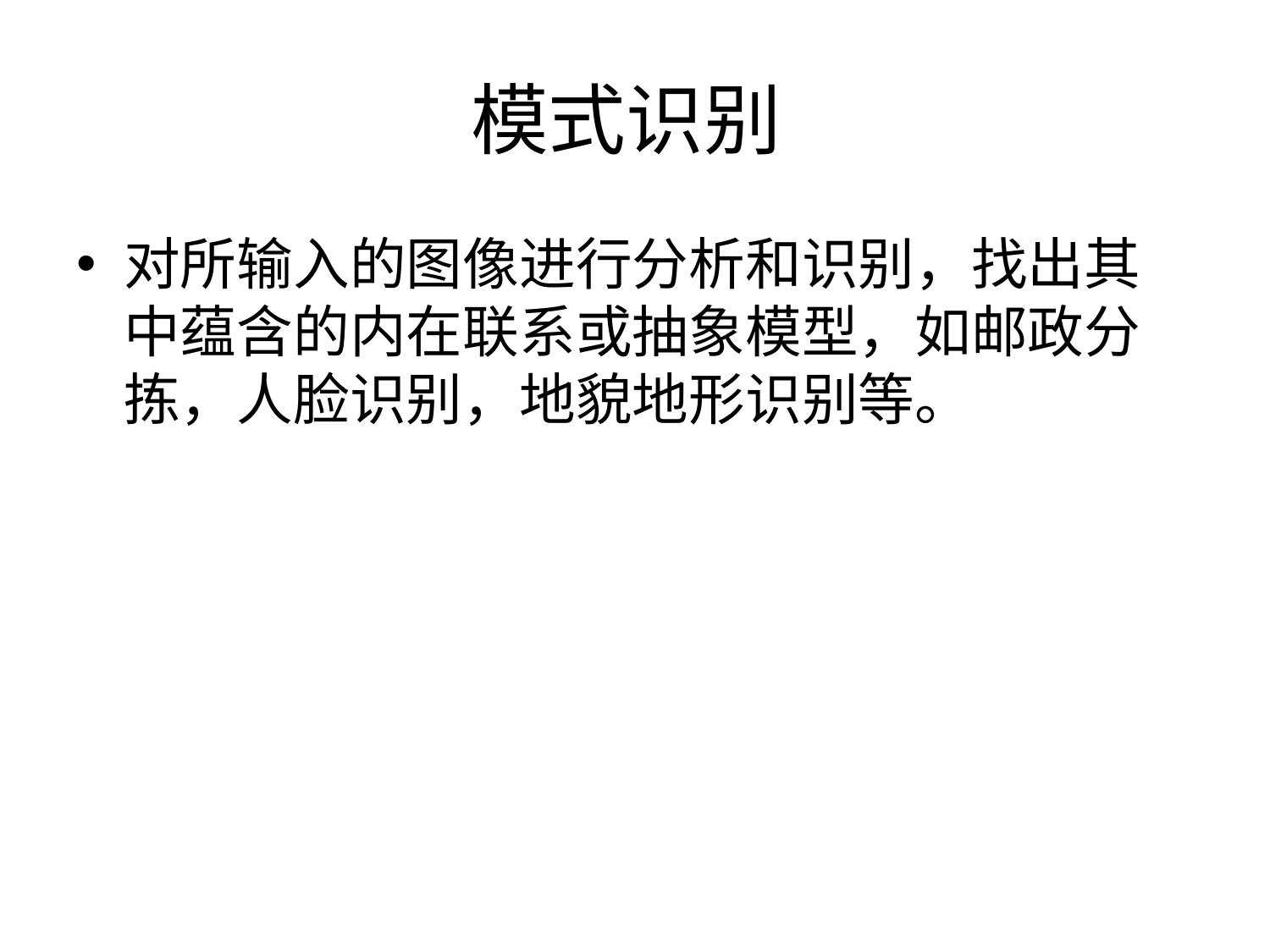

# 模式识别
对所输入的图像进行分析和识别，找出其中蕴含的内在联系或抽象模型，如邮政分拣，人脸识别，地貌地形识别等。